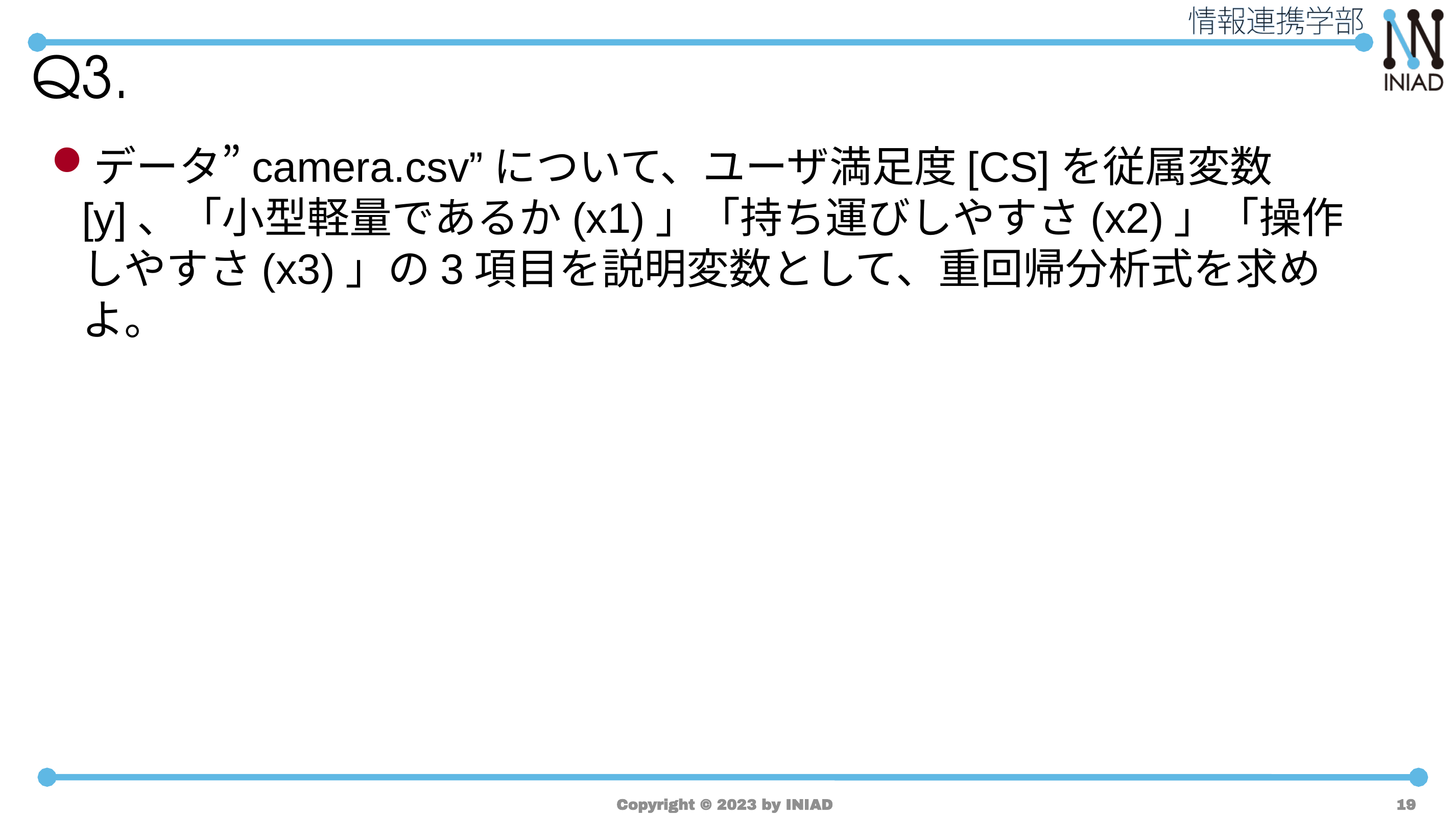

# Q3.
データ”camera.csv”について、ユーザ満足度[CS]を従属変数[y]、「小型軽量であるか(x1)」「持ち運びしやすさ(x2)」「操作しやすさ(x3)」の3項目を説明変数として、重回帰分析式を求めよ。
Copyright © 2023 by INIAD
19